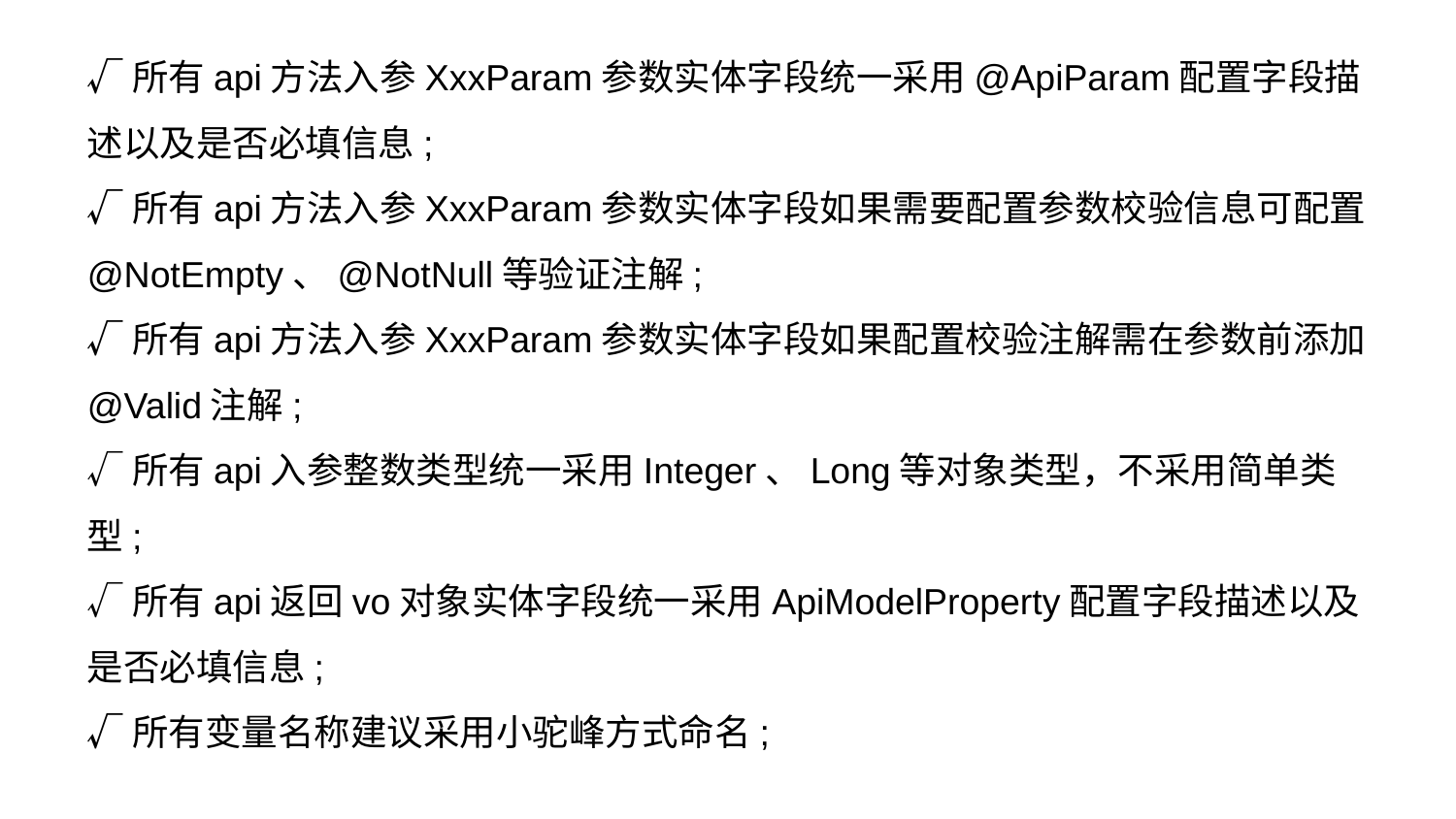

√所有api方法入参XxxParam参数实体字段统一采用@ApiParam配置字段描述以及是否必填信息;
√所有api方法入参XxxParam参数实体字段如果需要配置参数校验信息可配置@NotEmpty、@NotNull等验证注解;
√所有api方法入参XxxParam参数实体字段如果配置校验注解需在参数前添加@Valid注解;
√所有api入参整数类型统一采用Integer、Long等对象类型，不采用简单类型;
√所有api返回vo对象实体字段统一采用ApiModelProperty配置字段描述以及是否必填信息;
√所有变量名称建议采用小驼峰方式命名;